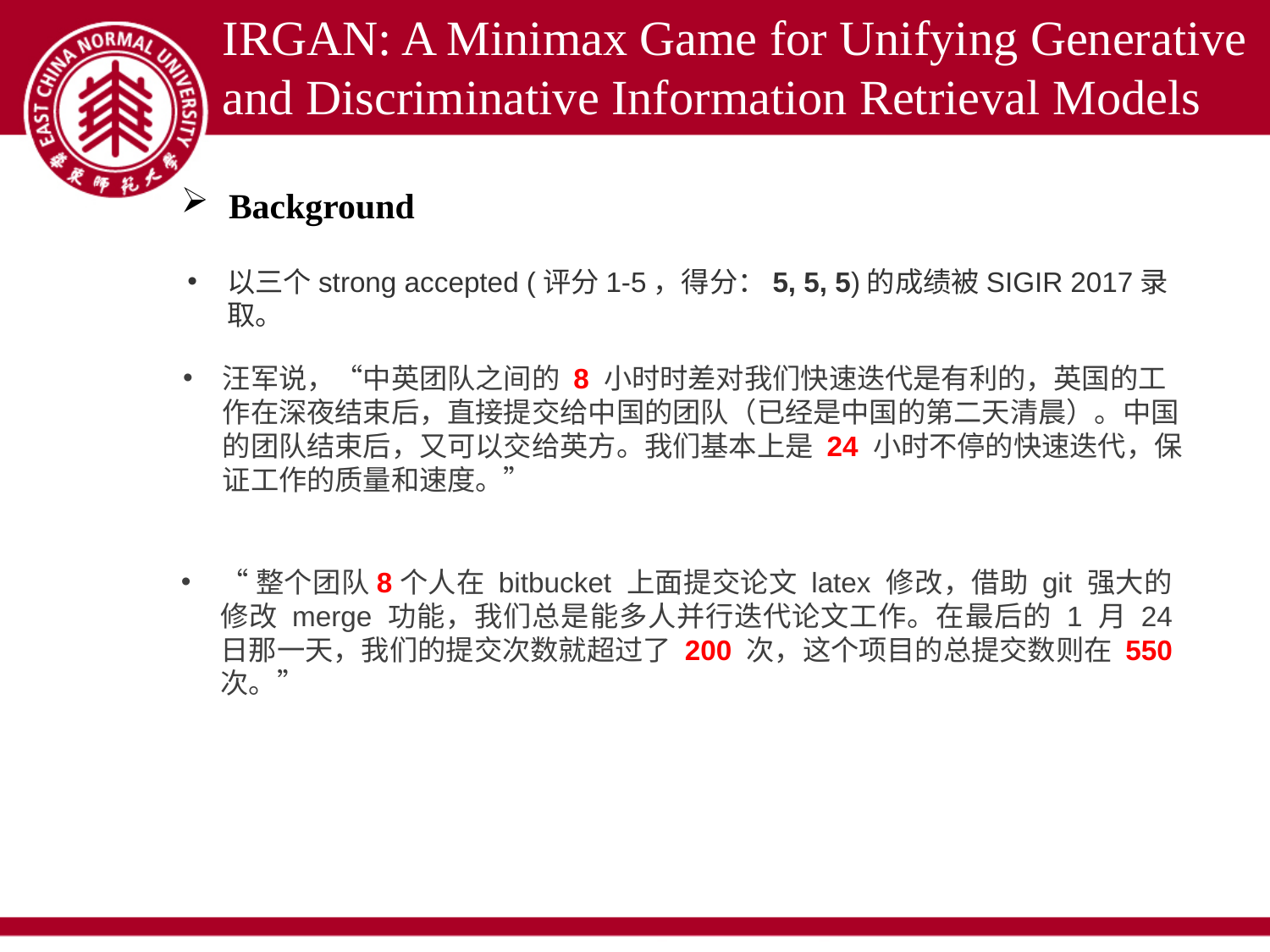

IRGAN: A Minimax Game for Unifying Generative and Discriminative Information Retrieval Models
Background

以三个strong accepted (评分1-5，得分：5, 5, 5)的成绩被SIGIR 2017录取。
汪军说，“中英团队之间的 8 小时时差对我们快速迭代是有利的，英国的工作在深夜结束后，直接提交给中国的团队（已经是中国的第二天清晨）。中国的团队结束后，又可以交给英方。我们基本上是 24 小时不停的快速迭代，保证工作的质量和速度。”
“整个团队8个人在 bitbucket 上面提交论文 latex 修改，借助 git 强大的修改 merge 功能，我们总是能多人并行迭代论文工作。在最后的 1 月 24 日那一天，我们的提交次数就超过了 200 次，这个项目的总提交数则在 550 次。”